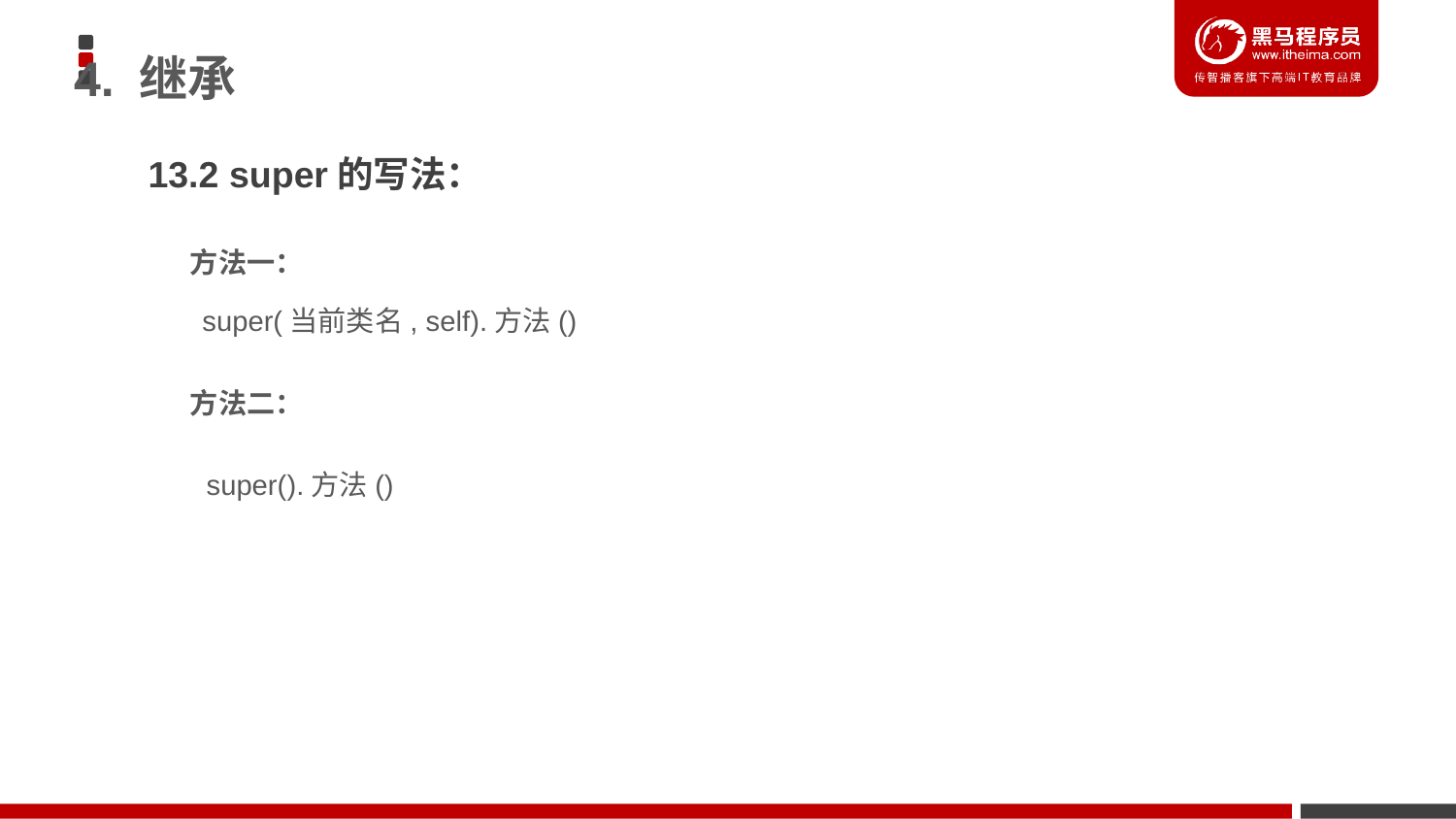

4. 继承
13.2 super的写法：
方法一：
super(当前类名, self).方法()
方法二：
super().方法()